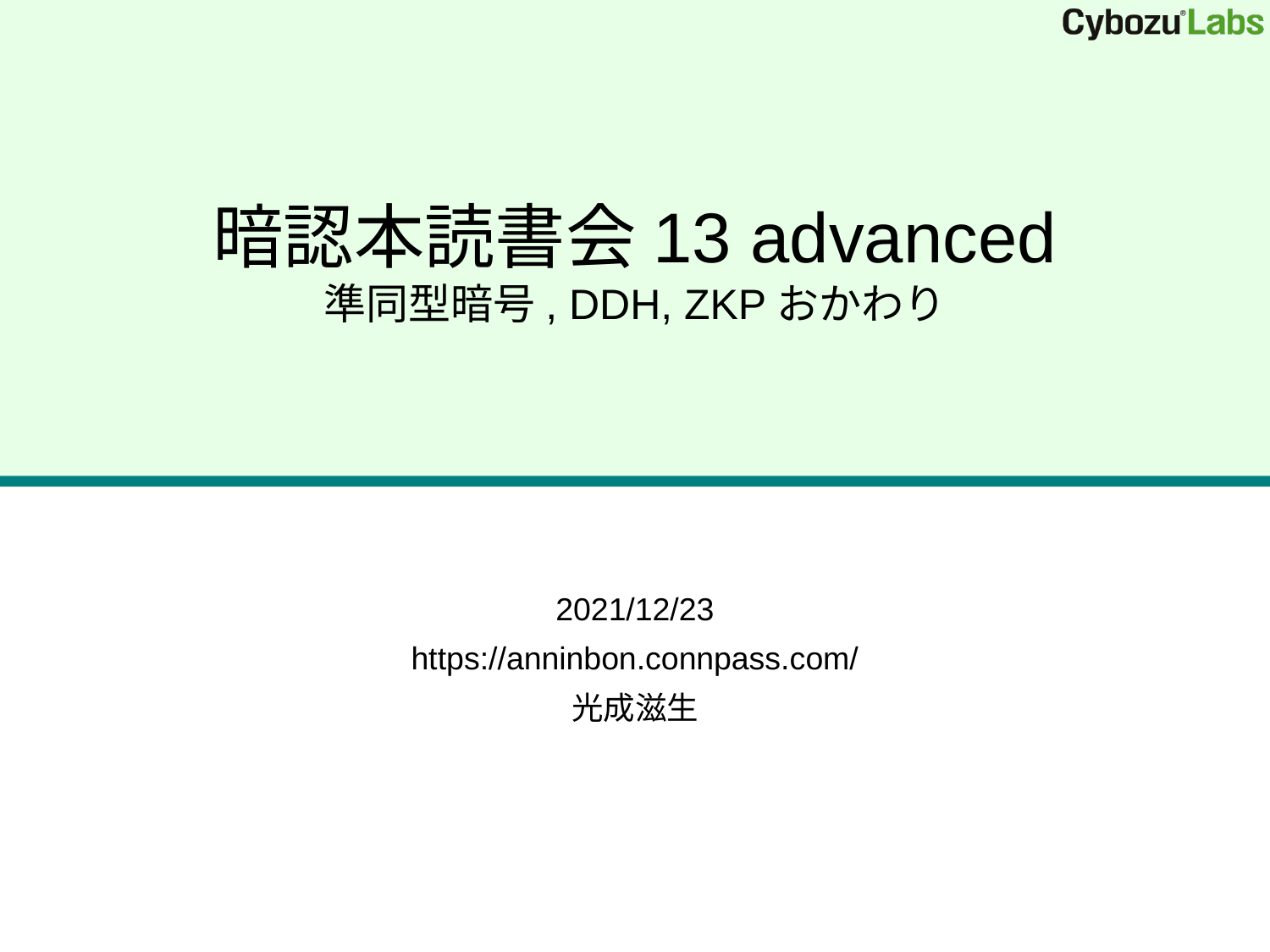

# 暗認本読書会13 advanced 準同型暗号, DDH, ZKPおかわり
2021/12/23
https://anninbon.connpass.com/
光成滋生